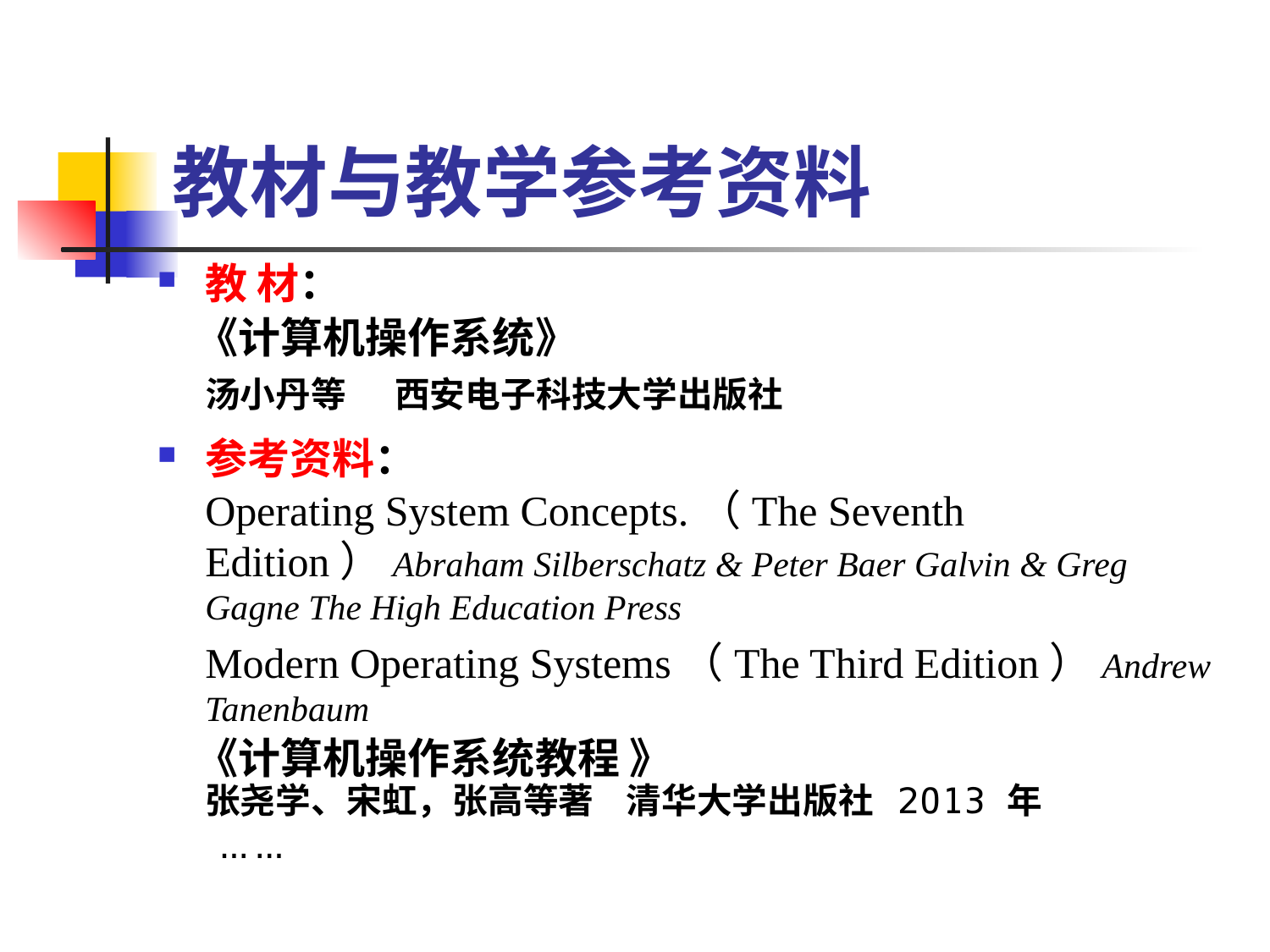

# 教材与教学参考资料
教 材：
   《计算机操作系统》
     	汤小丹等      西安电子科技大学出版社
参考资料：
   	Operating System Concepts.（The Seventh Edition）Abraham Silberschatz & Peter Baer Galvin & Greg Gagne The High Education Press
	Modern Operating Systems（The Third Edition）Andrew Tanenbaum
   《计算机操作系统教程 》
张尧学、宋虹，张高等著    清华大学出版社  2013 年
      ……